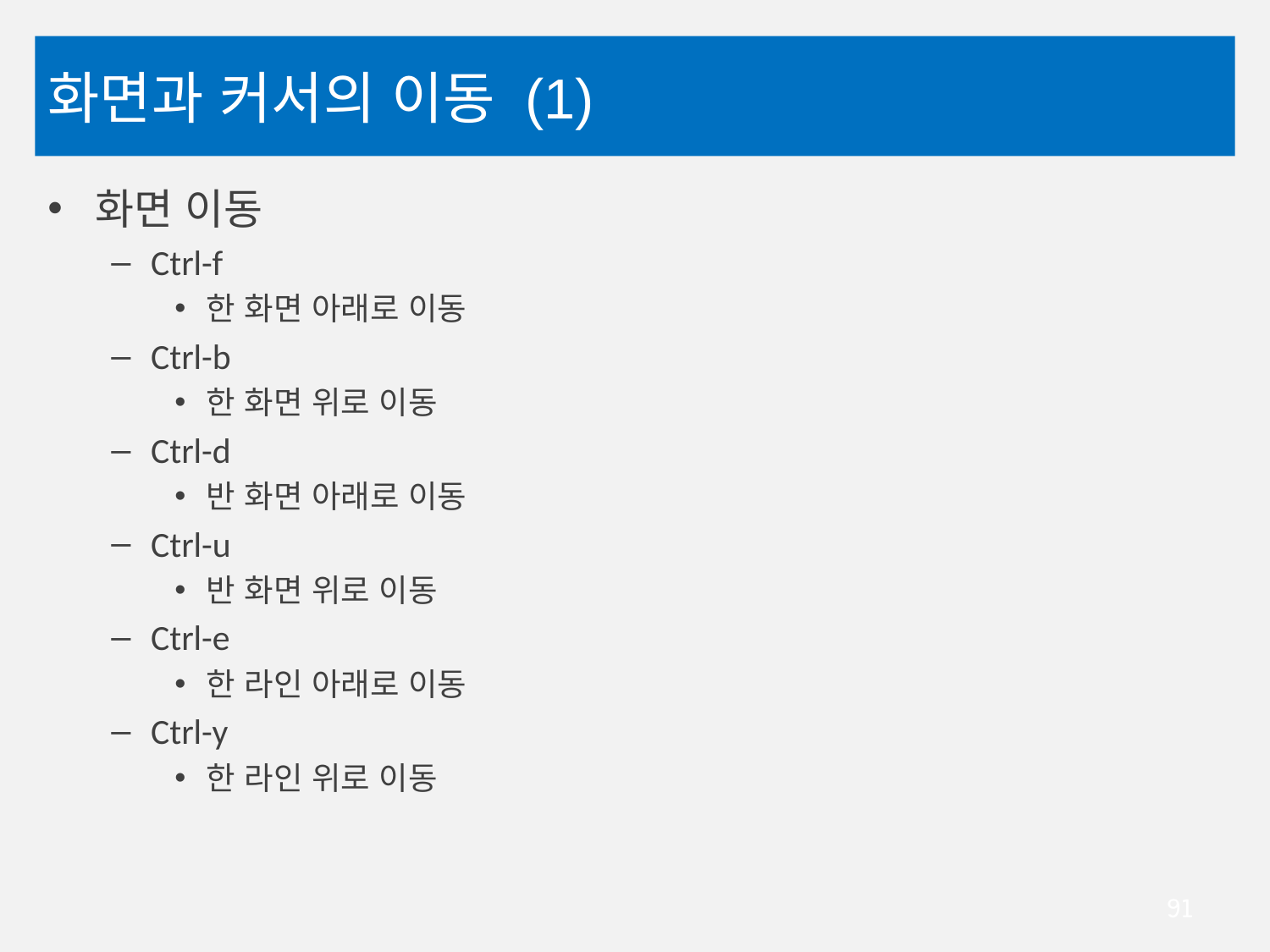

# 화면과 커서의 이동 (1)
화면 이동
Ctrl-f
한 화면 아래로 이동
Ctrl-b
한 화면 위로 이동
Ctrl-d
반 화면 아래로 이동
Ctrl-u
반 화면 위로 이동
Ctrl-e
한 라인 아래로 이동
Ctrl-y
한 라인 위로 이동
91